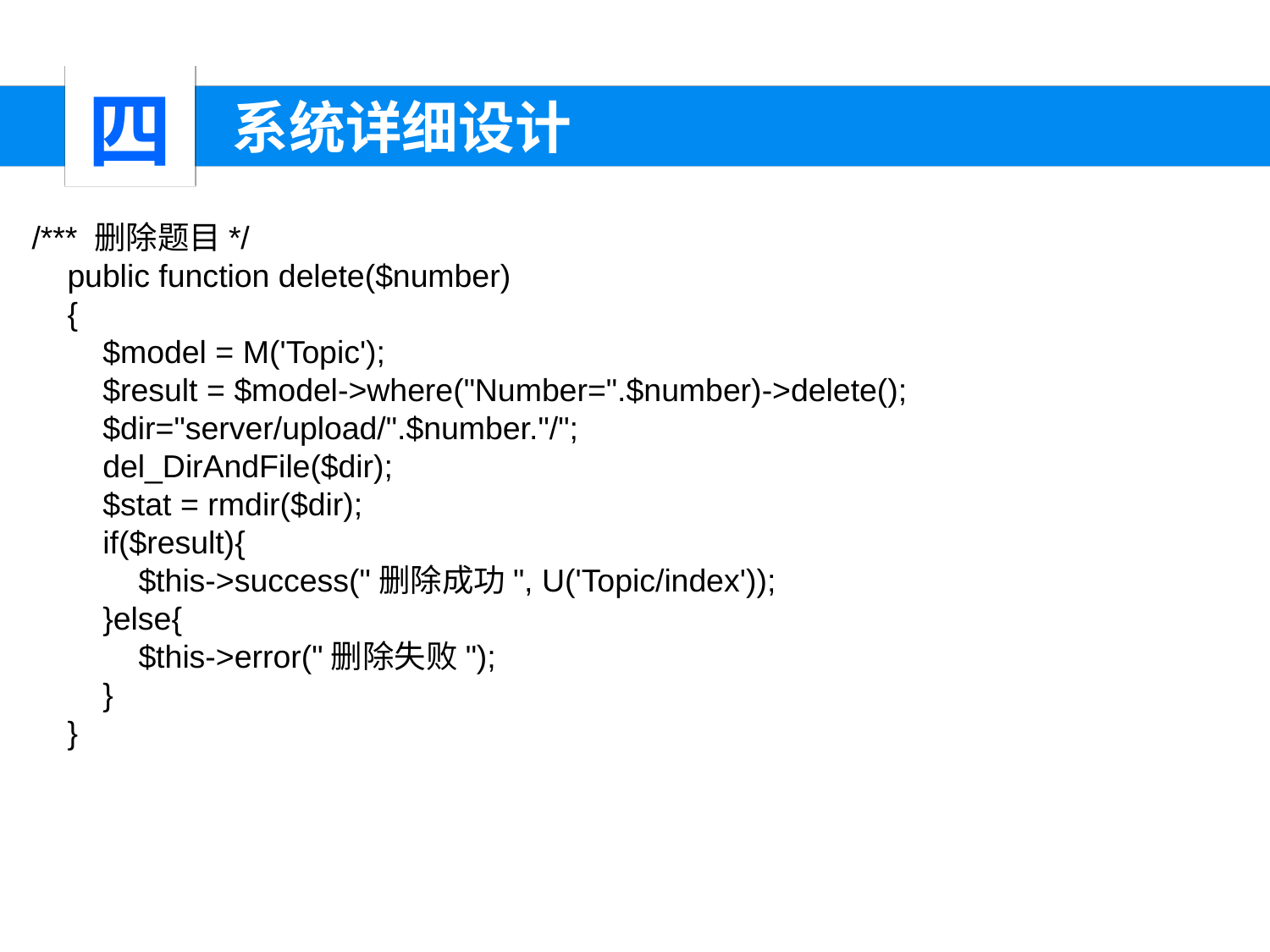

四
                系统详细设计
/*** 删除题目*/
    public function delete($number)
    {
        $model = M('Topic');
        $result = $model->where("Number=".$number)->delete();
        $dir="server/upload/".$number."/";
        del_DirAndFile($dir);
        $stat = rmdir($dir);
        if($result){
            $this->success("删除成功", U('Topic/index'));
        }else{
            $this->error("删除失败");
        }
    }